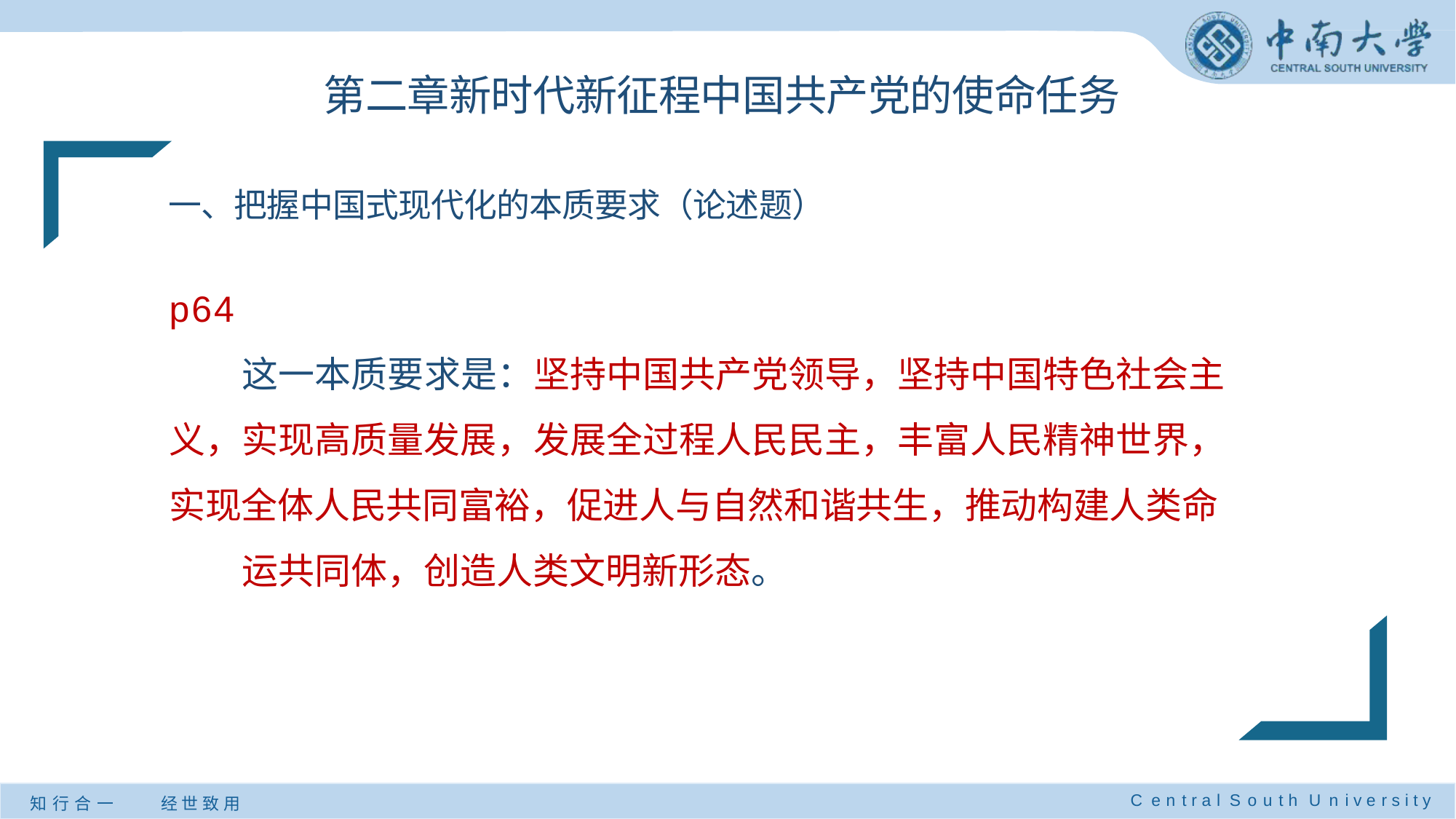

# 第二章新时代新征程中国共产党的使命任务

一、把握中国式现代化的本质要求（论述题）

p64
这一本质要求是：坚持中国共产党领导，坚持中国特色社会主义，实现高质量发展，发展全过程人民民主，丰富人民精神世界，实现全体人民共同富裕，促进人与自然和谐共生，推动构建人类命
运共同体，创造人类文明新形态。

C e n t r a l S o u t h U n i v e r s i t y
知 行 合 一
经 世 致 用